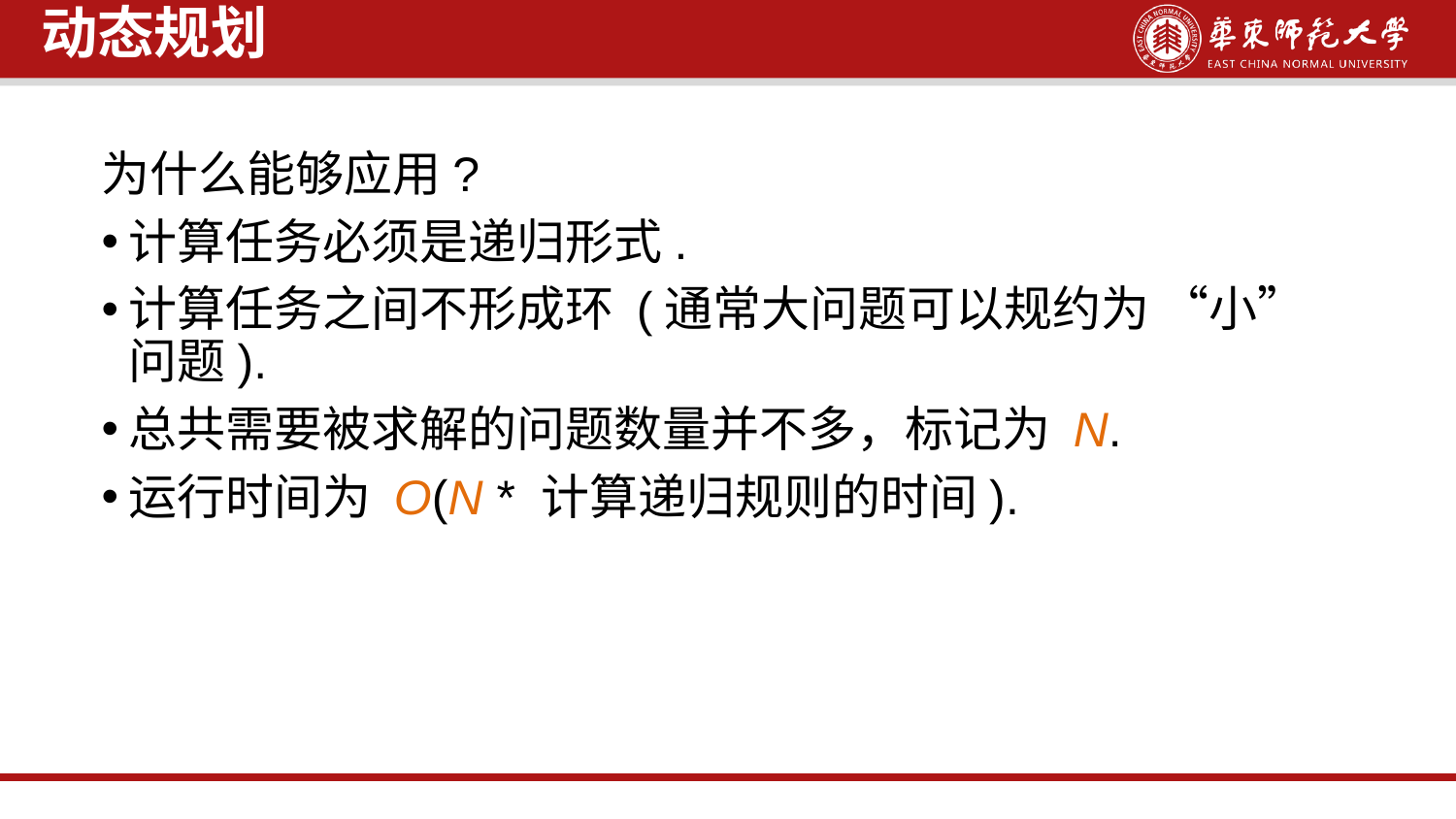

动态规划
为什么能够应用?
计算任务必须是递归形式.
计算任务之间不形成环 (通常大问题可以规约为 “小” 问题).
总共需要被求解的问题数量并不多，标记为 N.
运行时间为 O(N * 计算递归规则的时间).